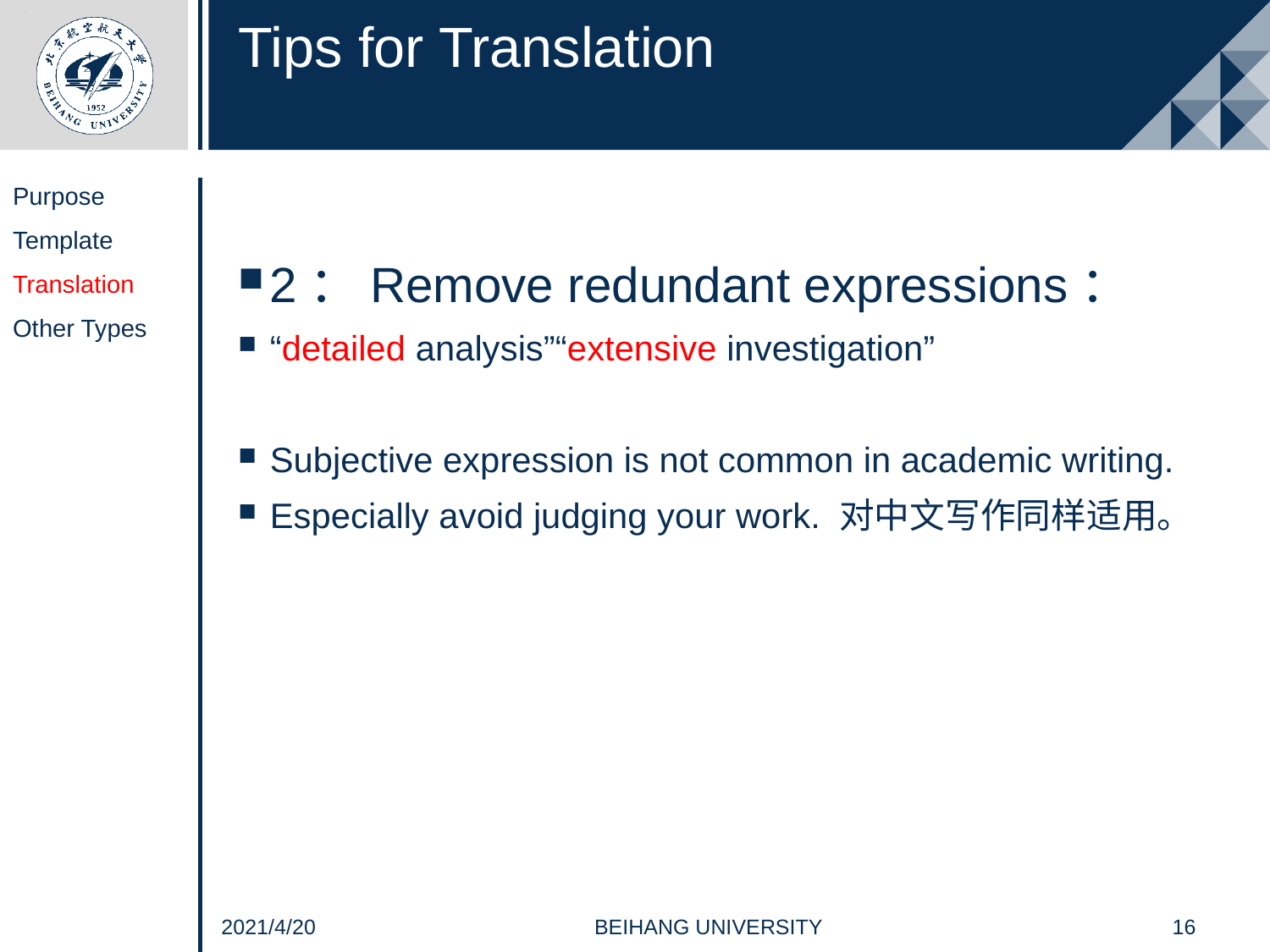

# Tips for Translation

Purpose
Template
Translation
Other Types

2：Remove redundant expressions：
“detailed analysis”“extensive investigation”

Subjective expression is not common in academic writing.
Especially avoid judging your work. 对中文写作同样适用。

16
BEIHANG UNIVERSITY
2021/4/20